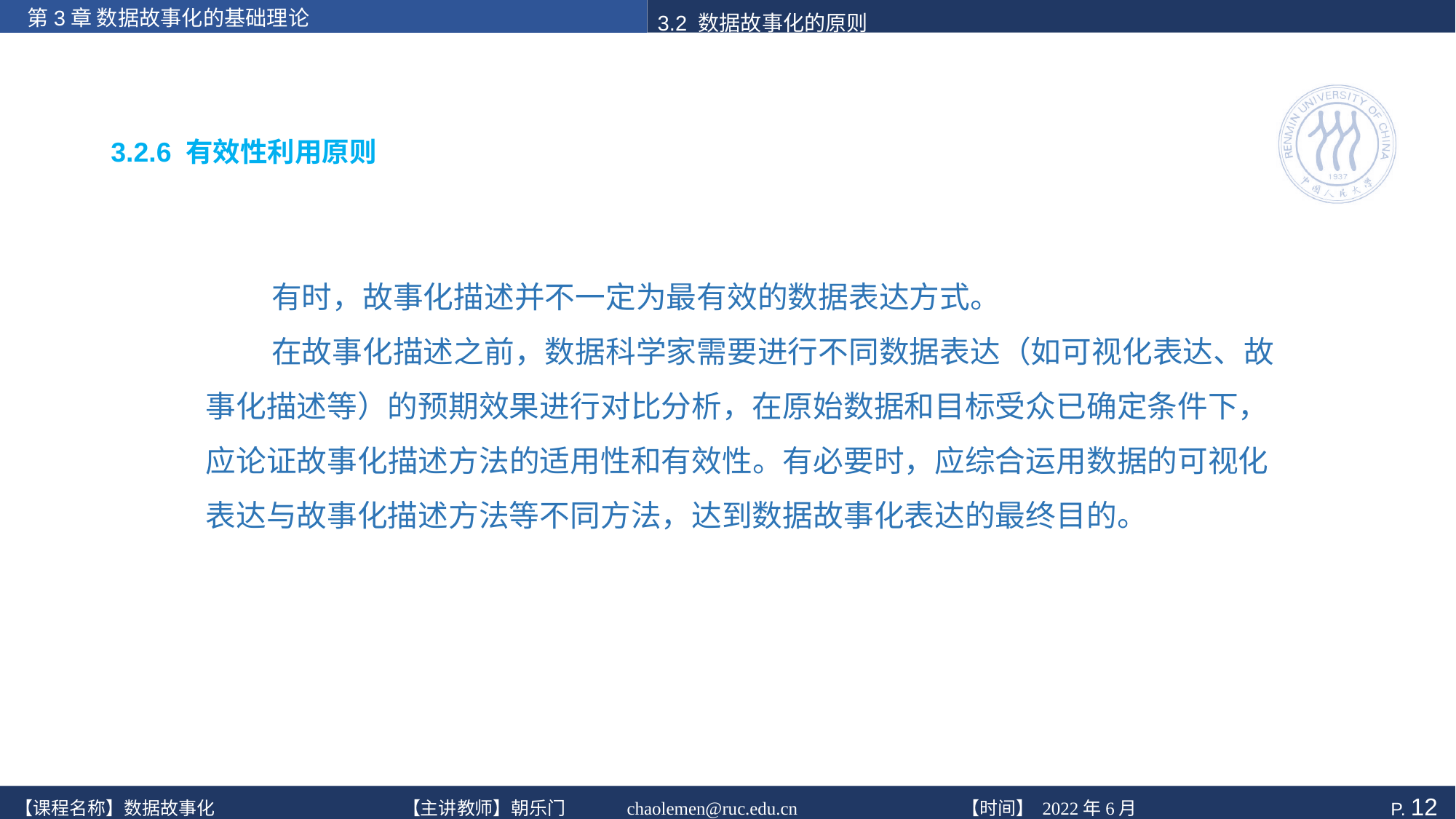

3.2.6 有效性利用原则
    有时，故事化描述并不一定为最有效的数据表达方式。
    在故事化描述之前，数据科学家需要进行不同数据表达（如可视化表达、故事化描述等）的预期效果进行对比分析，在原始数据和目标受众已确定条件下，应论证故事化描述方法的适用性和有效性。有必要时，应综合运用数据的可视化表达与故事化描述方法等不同方法，达到数据故事化表达的最终目的。